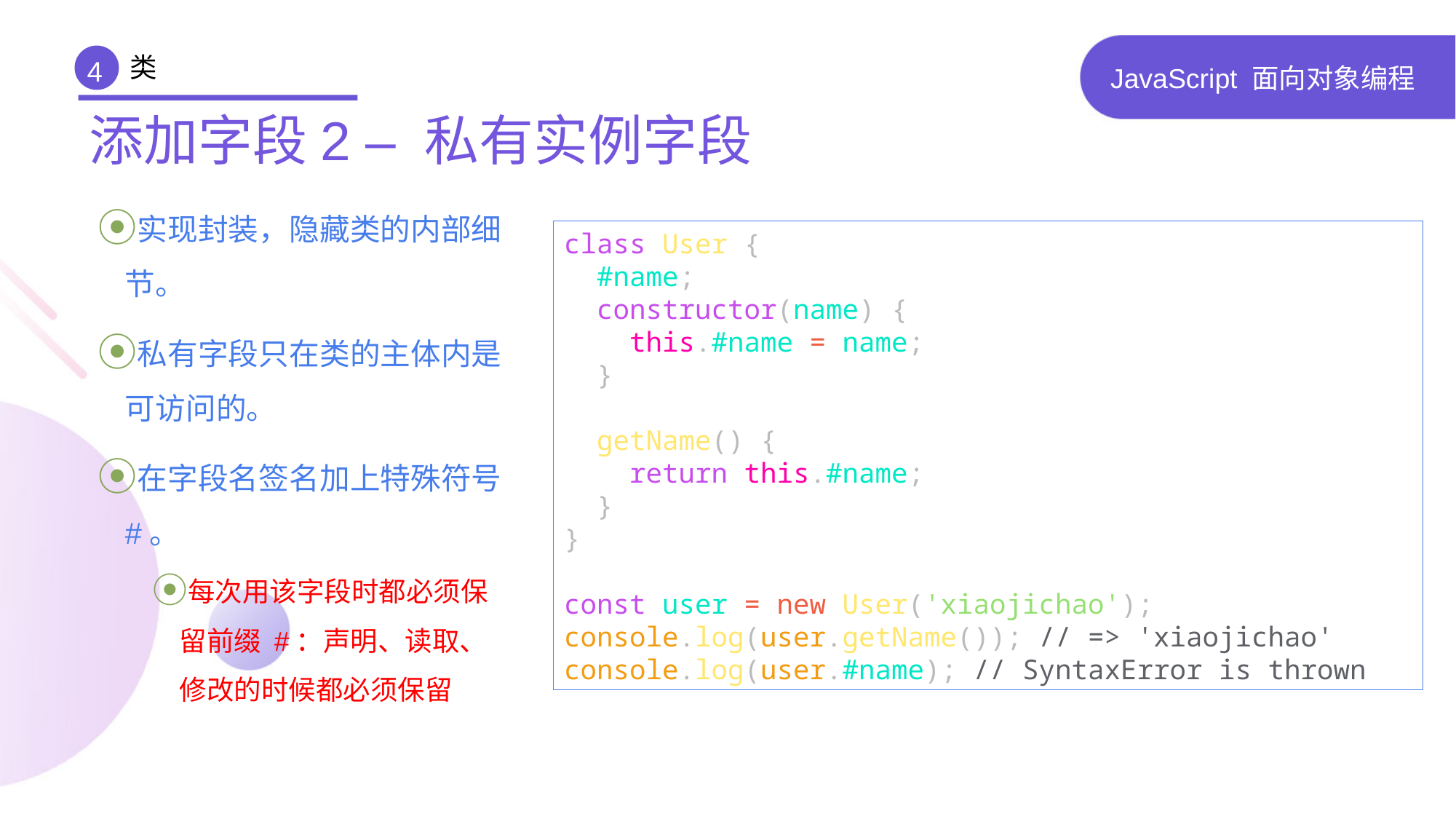

类
4
# JavaScript 面向对象编程
添加字段2 – 私有实例字段

实现封装，隐藏类的内部细节。
私有字段只在类的主体内是可访问的。
在字段名签名加上特殊符号 #。
每次用该字段时都必须保留前缀 #：声明、读取、修改的时候都必须保留

class User {
  #name;
  constructor(name) {
    this.#name = name;
  }
  getName() {
    return this.#name;
  }
}
const user = new User('xiaojichao');
console.log(user.getName()); // => 'xiaojichao'
console.log(user.#name); // SyntaxError is thrown